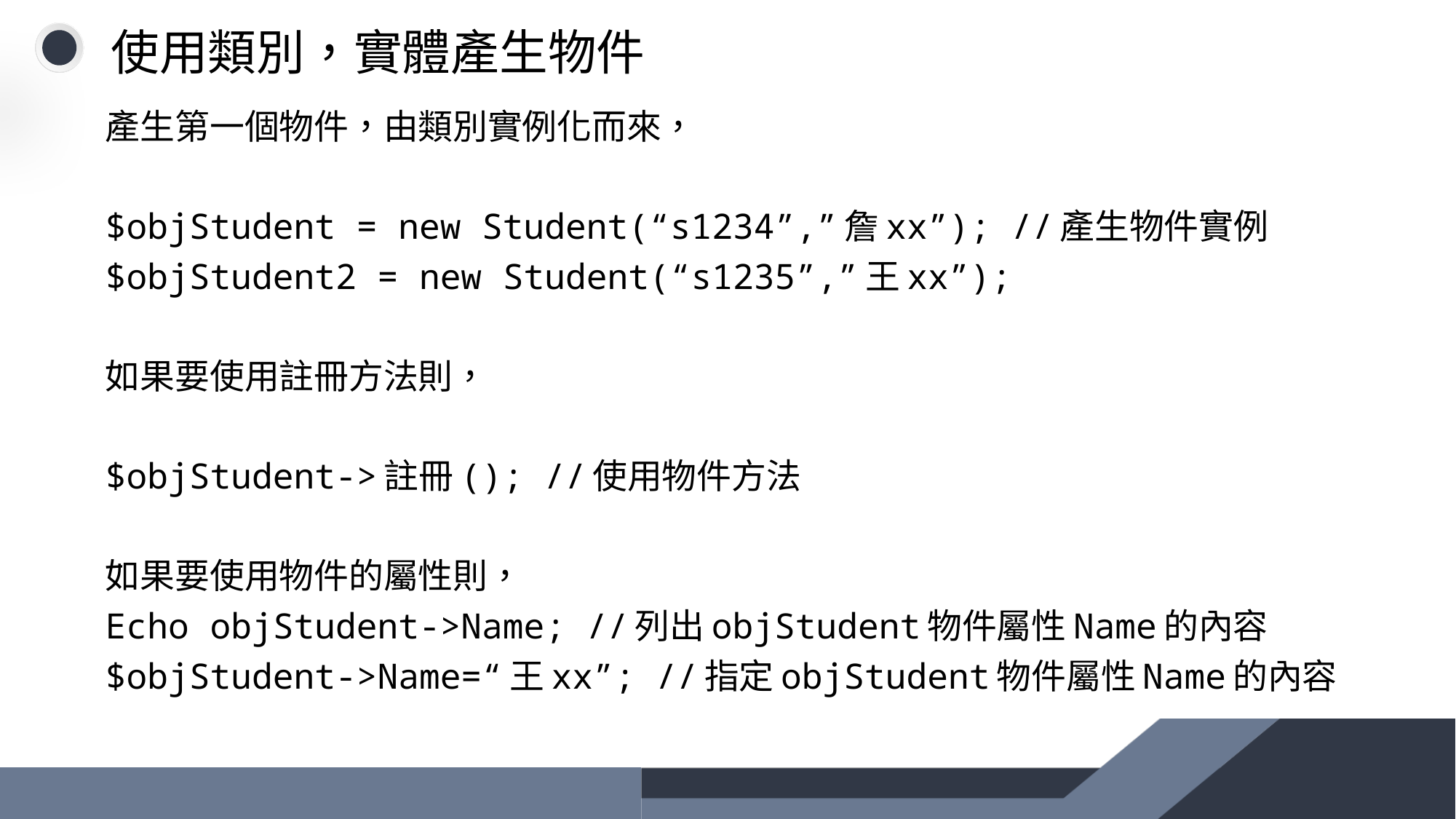

# 使用類別，實體產生物件
產生第一個物件，由類別實例化而來，

$objStudent = new Student(“s1234”,”詹xx”); //產生物件實例
$objStudent2 = new Student(“s1235”,”王xx”);

如果要使用註冊方法則，

$objStudent->註冊(); //使用物件方法

如果要使用物件的屬性則，
Echo objStudent->Name; //列出objStudent物件屬性Name的內容
$objStudent->Name=“王xx”; //指定objStudent物件屬性Name的內容